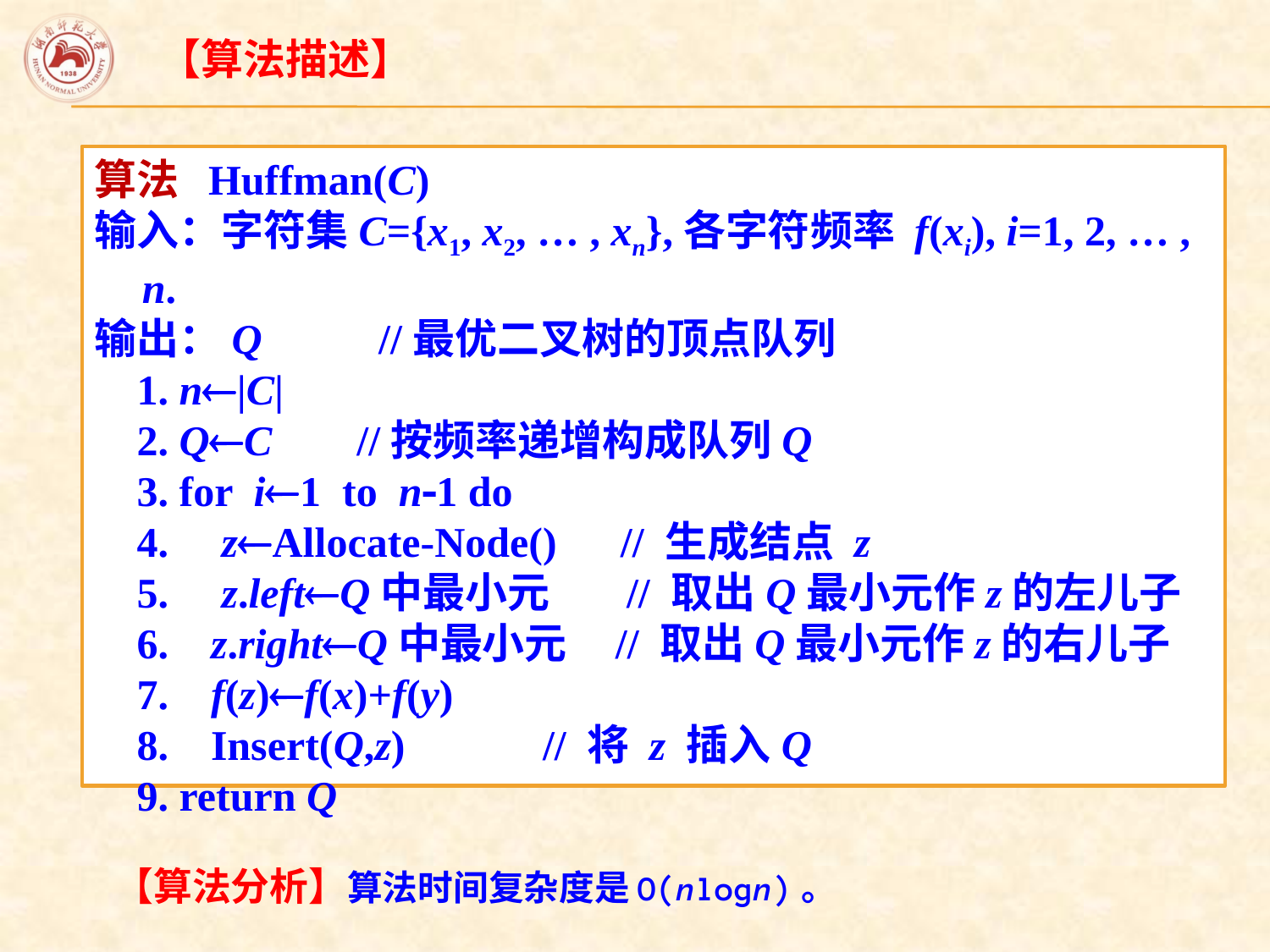

【算法描述】
算法  Huffman(C)
输入：字符集C={x1, x2, … , xn},各字符频率 f(xi), i=1, 2, … , n.
输出：Q           //最优二叉树的顶点队列
    1. n←|C|
    2. Q←C        //按频率递增构成队列Q
    3. for  i←1  to  n−1 do
    4.     z←Allocate-Node()      // 生成结点 z
    5.     z.left←Q中最小元       // 取出Q最小元作z的左儿子
    6.    z.right←Q中最小元    // 取出Q最小元作z的右儿子
    7.    f(z)←f(x)+f(y)
    8.    Insert(Q,z)             // 将 z 插入Q
    9. return Q

　　【算法分析】算法时间复杂度是O(nlogn)。